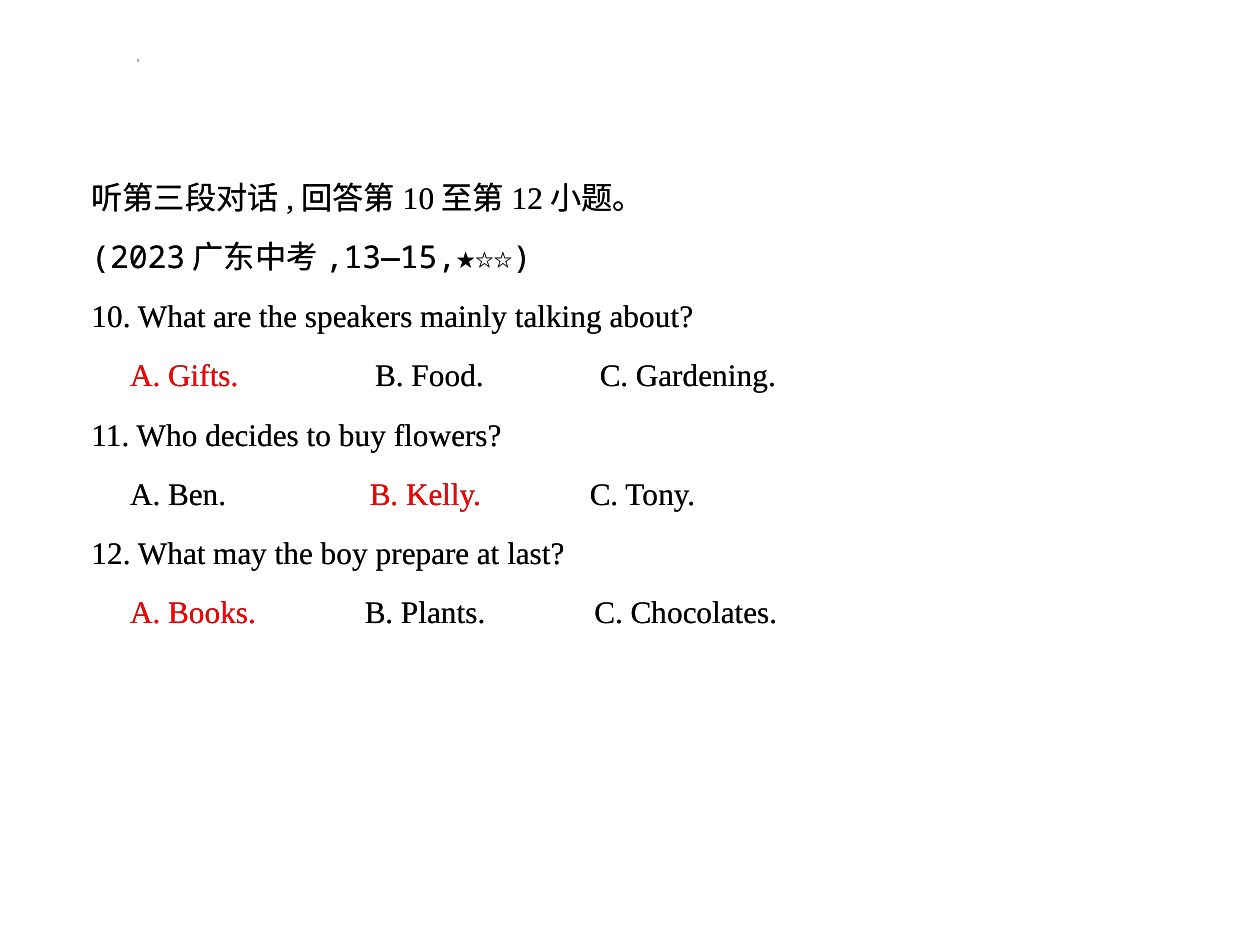

听第三段对话,回答第10至第12小题。
(2023广东中考,13—15,★☆☆)
10. What are the speakers mainly talking about?
     A. Gifts.　　　    B. Food.　　　 C. Gardening.
11. Who decides to buy flowers?
     A. Ben.　　　     B. Kelly.　　　C. Tony.
12. What may the boy prepare at last?
     A. Books.　　　B. Plants.　　　C. Chocolates.
听第三段对话,回答第10至第12小题。
(2023广东中考,13—15,★☆☆)
10. What are the speakers mainly talking about?
     A. Gifts.　　　    B. Food.　　　 C. Gardening.
11. Who decides to buy flowers?
     A. Ben.　　　     B. Kelly.　　　C. Tony.
12. What may the boy prepare at last?
     A. Books.　　　B. Plants.　　　C. Chocolates.